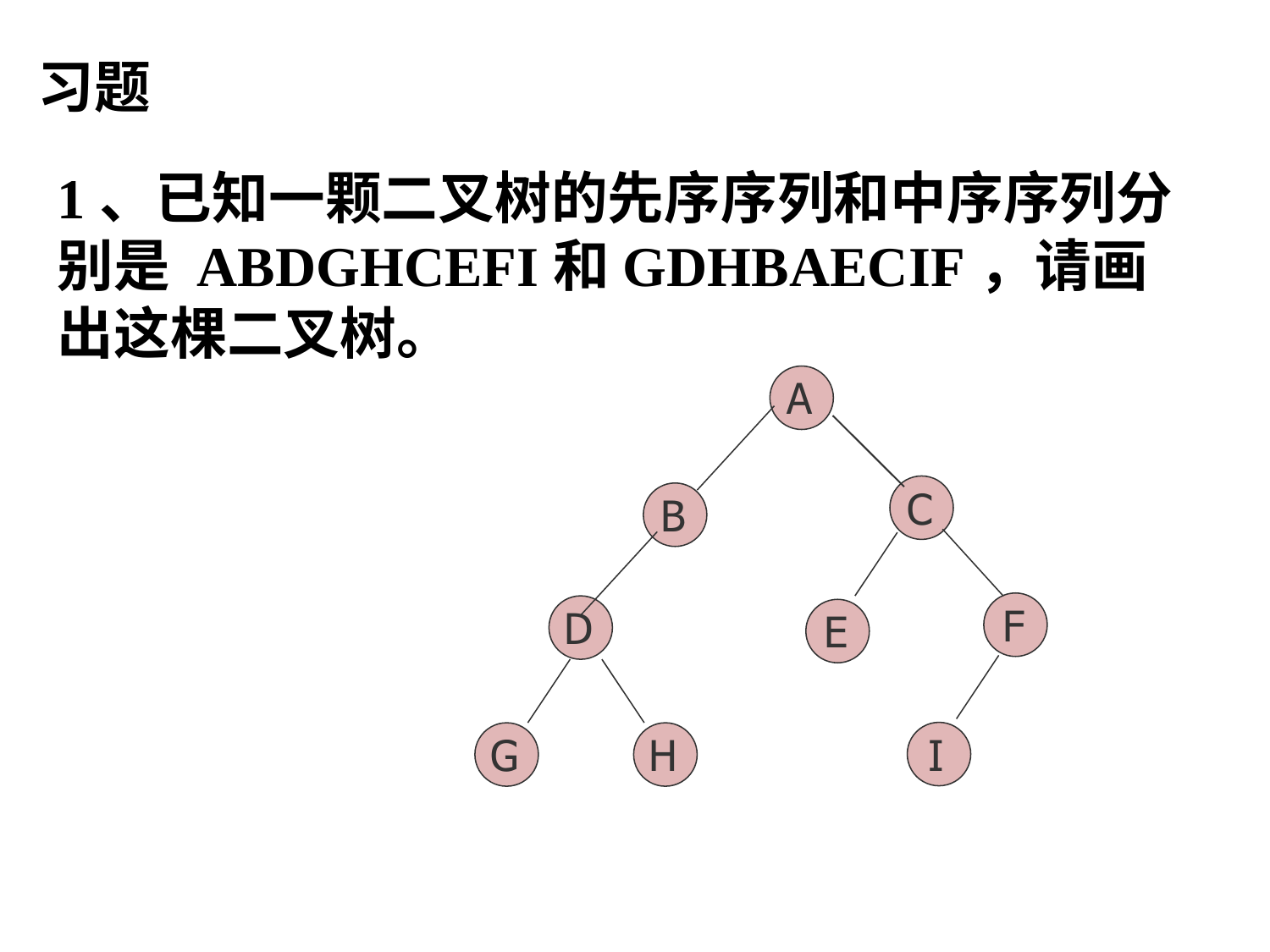

习题
1、已知一颗二叉树的先序序列和中序序列分别是 ABDGHCEFI和GDHBAECIF，请画出这棵二叉树。
A

C
B

F
D
E

I
G
H